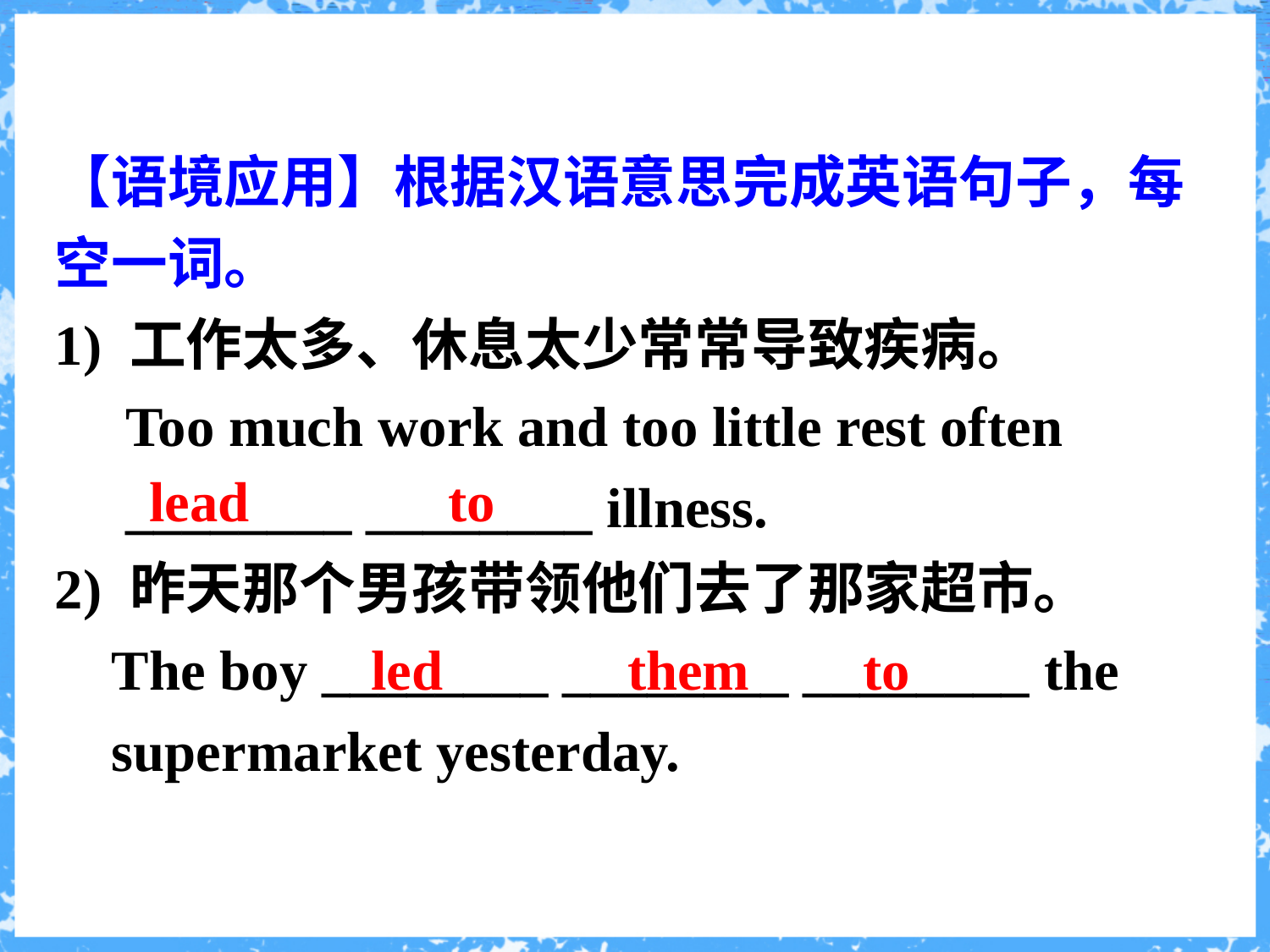

【语境应用】根据汉语意思完成英语句子，每空一词。
1) 工作太多、休息太少常常导致疾病。
     Too much work and too little rest often
     ________ ________ illness.
2) 昨天那个男孩带领他们去了那家超市。
    The boy ________ ________ ________ the
    supermarket yesterday.
lead              to
led             them        to